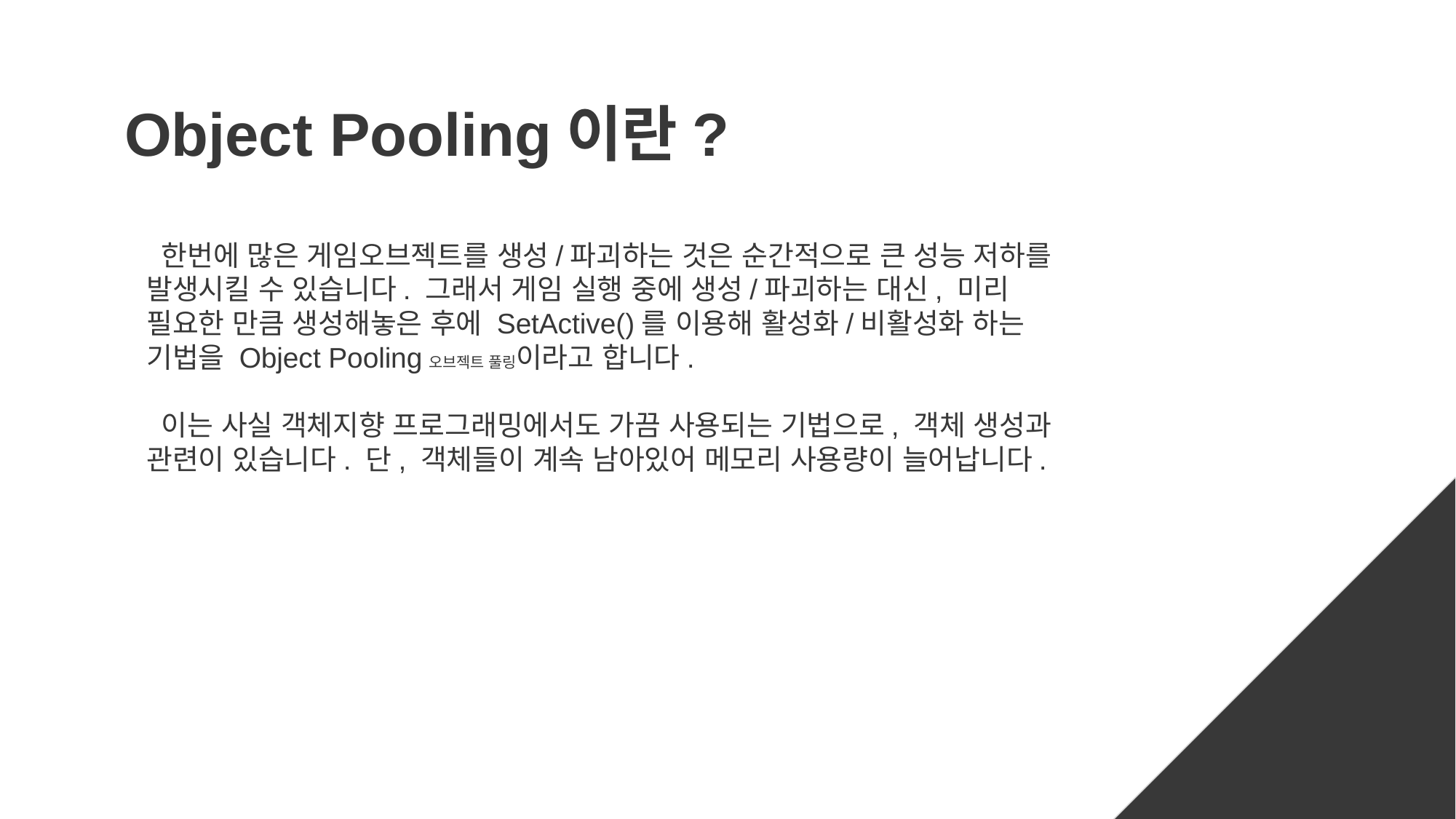

# Object Pooling이란?
 한번에 많은 게임오브젝트를 생성/파괴하는 것은 순간적으로 큰 성능 저하를 발생시킬 수 있습니다. 그래서 게임 실행 중에 생성/파괴하는 대신, 미리 필요한 만큼 생성해놓은 후에 SetActive()를 이용해 활성화/비활성화 하는 기법을 Object Pooling오브젝트 풀링이라고 합니다.

 이는 사실 객체지향 프로그래밍에서도 가끔 사용되는 기법으로, 객체 생성과 관련이 있습니다. 단, 객체들이 계속 남아있어 메모리 사용량이 늘어납니다.